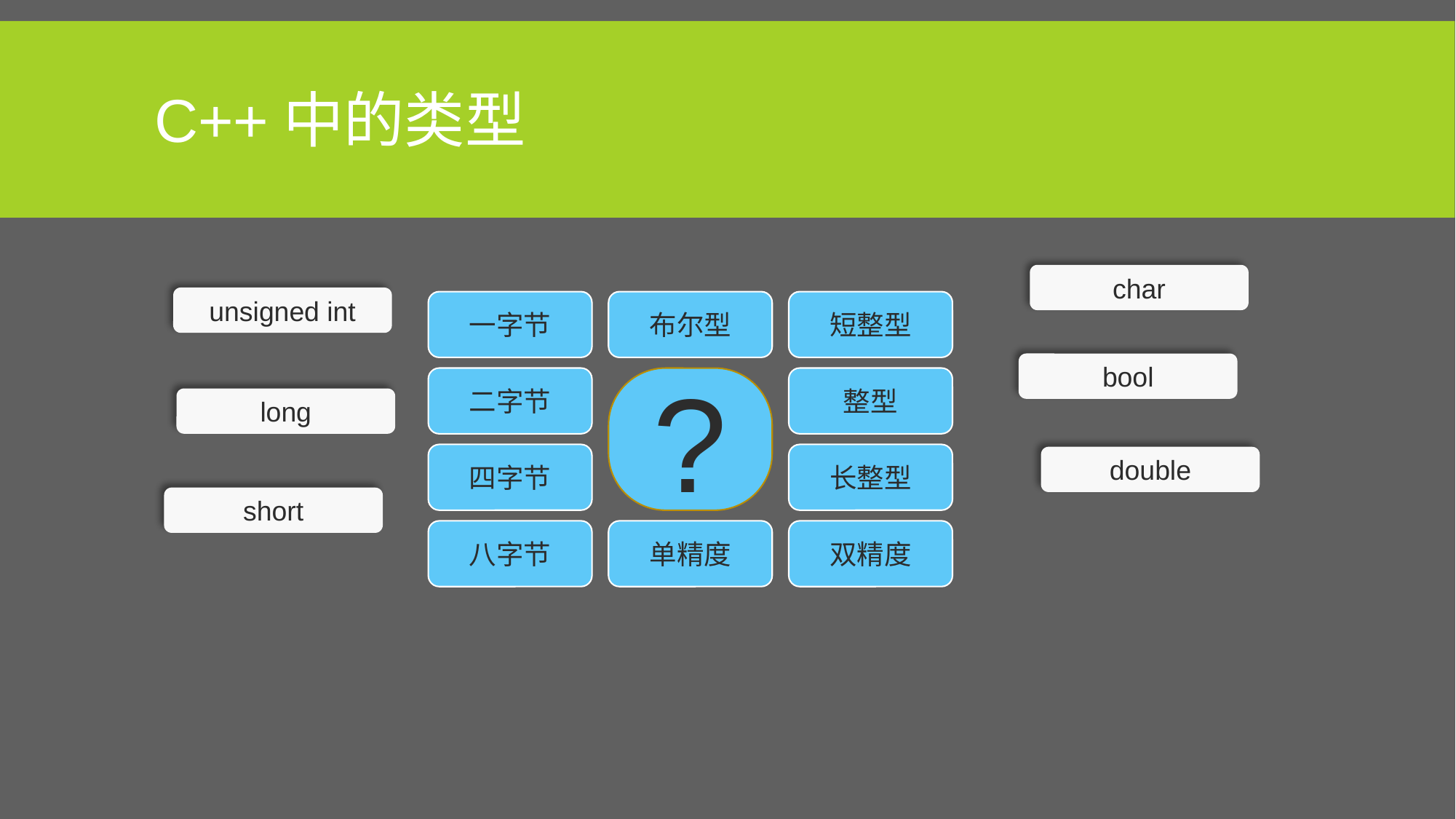

# C++中的类型
char
unsigned int
一字节
布尔型
短整型
bool
二字节
?
整型
long
四字节
长整型
double
short
八字节
单精度
双精度